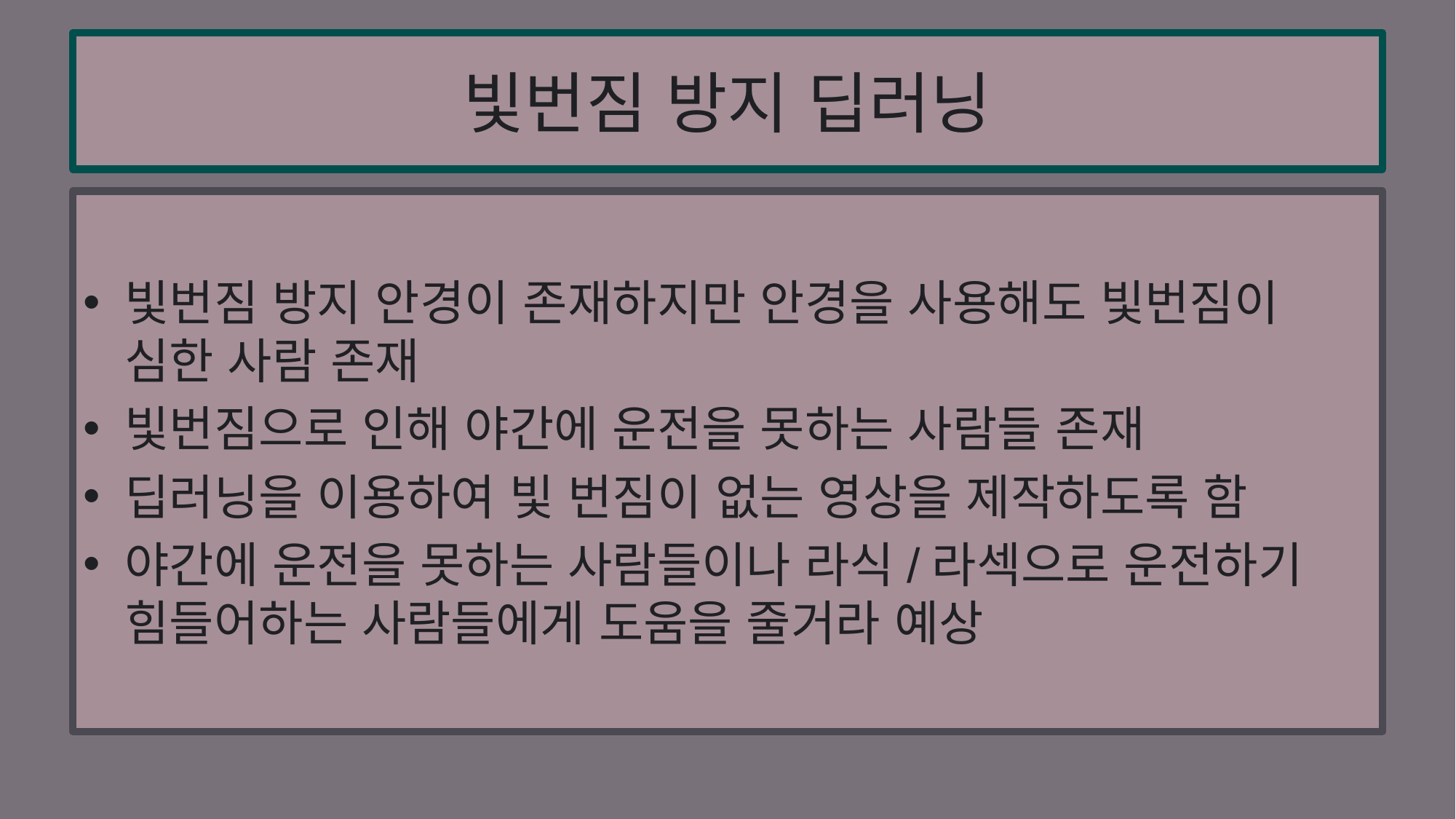

# 빛번짐 방지 딥러닝
빛번짐 방지 안경이 존재하지만 안경을 사용해도 빛번짐이 심한 사람 존재
빛번짐으로 인해 야간에 운전을 못하는 사람들 존재
딥러닝을 이용하여 빛 번짐이 없는 영상을 제작하도록 함
야간에 운전을 못하는 사람들이나 라식/라섹으로 운전하기 힘들어하는 사람들에게 도움을 줄거라 예상